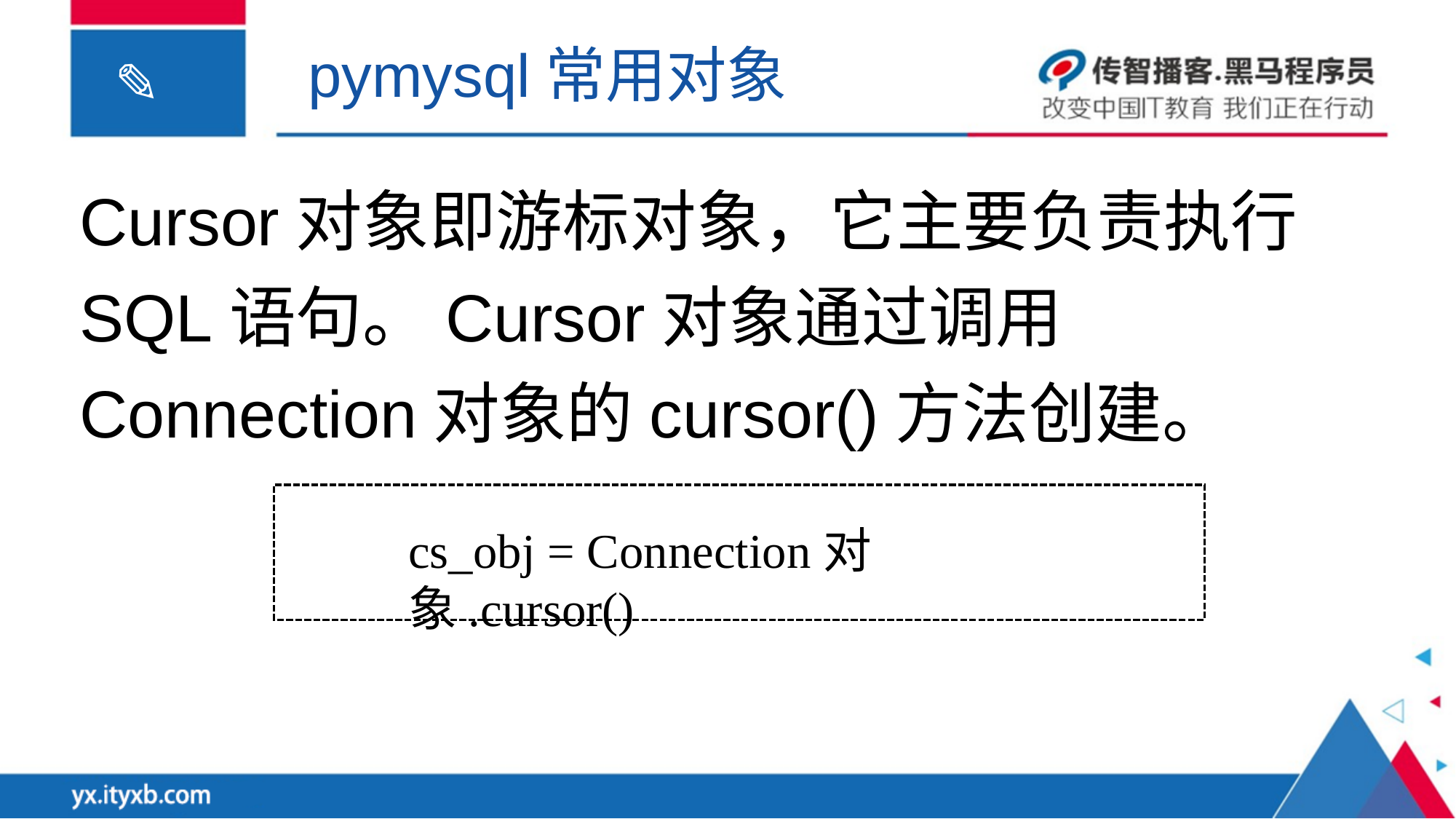

pymysql常用对象
Cursor对象即游标对象，它主要负责执行SQL语句。Cursor对象通过调用Connection对象的cursor()方法创建。

cs_obj = Connection对象.cursor()